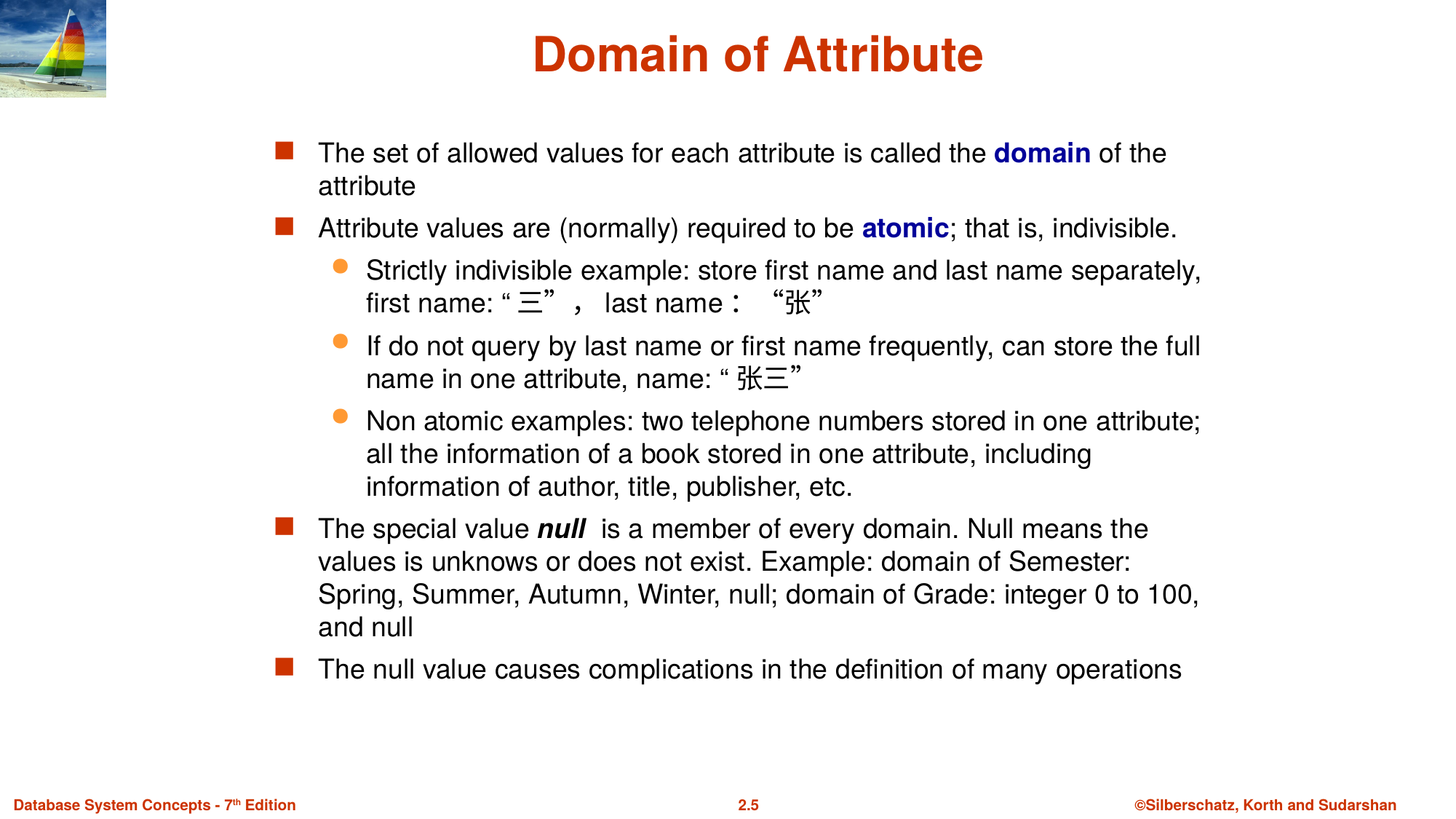

# Domain of Attribute
The set of allowed values for each attribute is called the domain of the attribute
Attribute values are (normally) required to be atomic; that is, indivisible.
Strictly indivisible example: store first name and last name separately, first name: “三”，last name：“张”
If do not query by last name or first name frequently, can store the full name in one attribute, name: “张三”
Non atomic examples: two telephone numbers stored in one attribute; all the information of a book stored in one attribute, including information of author, title, publisher, etc.
The special value null  is a member of every domain. Null means the values is unknows or does not exist. Example: domain of Semester: Spring, Summer, Autumn, Winter, null; domain of Grade: integer 0 to 100, and null
The null value causes complications in the definition of many operations